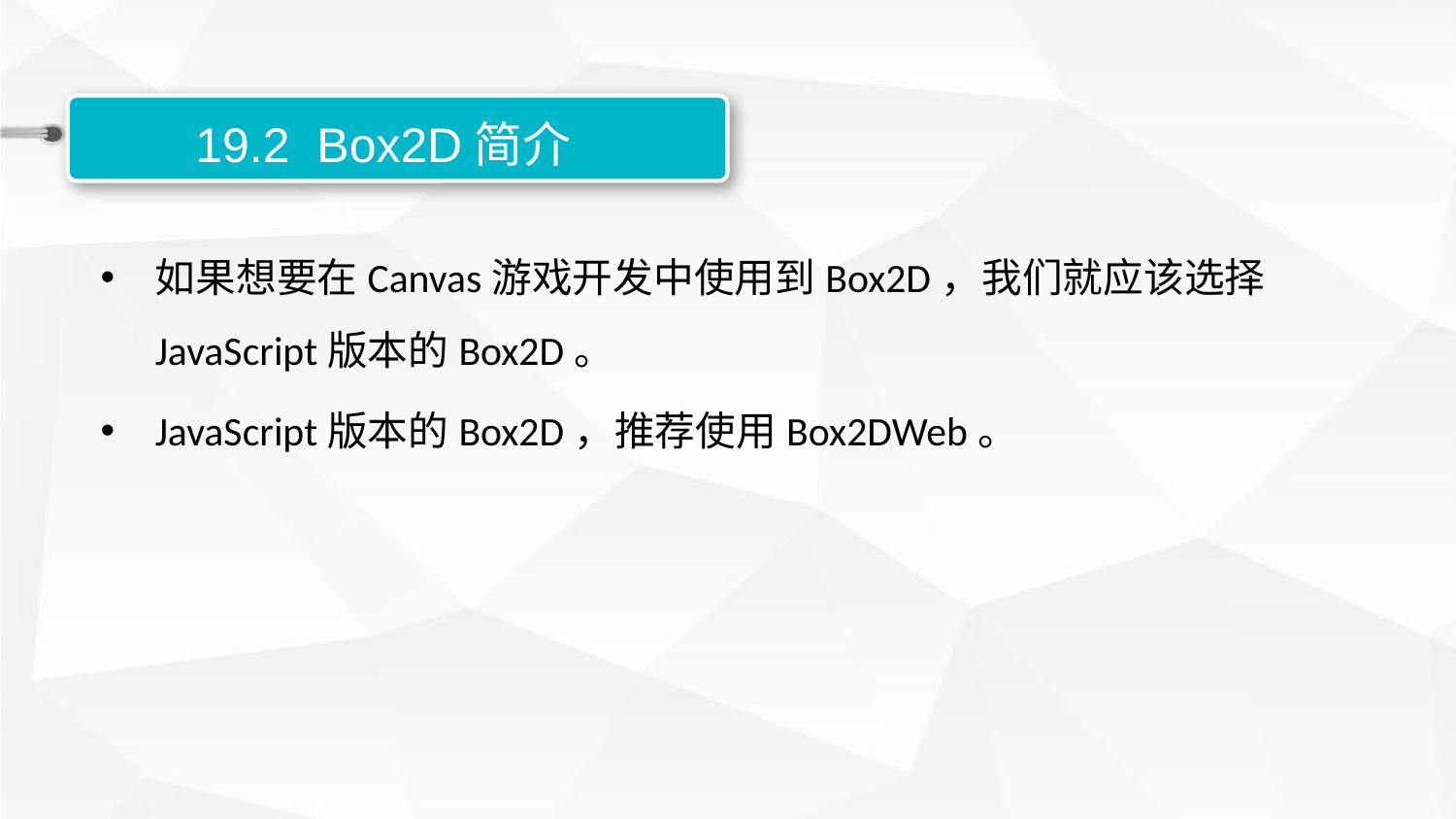

19.2  Box2D简介

如果想要在Canvas游戏开发中使用到Box2D，我们就应该选择JavaScript版本的Box2D。
JavaScript版本的Box2D，推荐使用Box2DWeb。